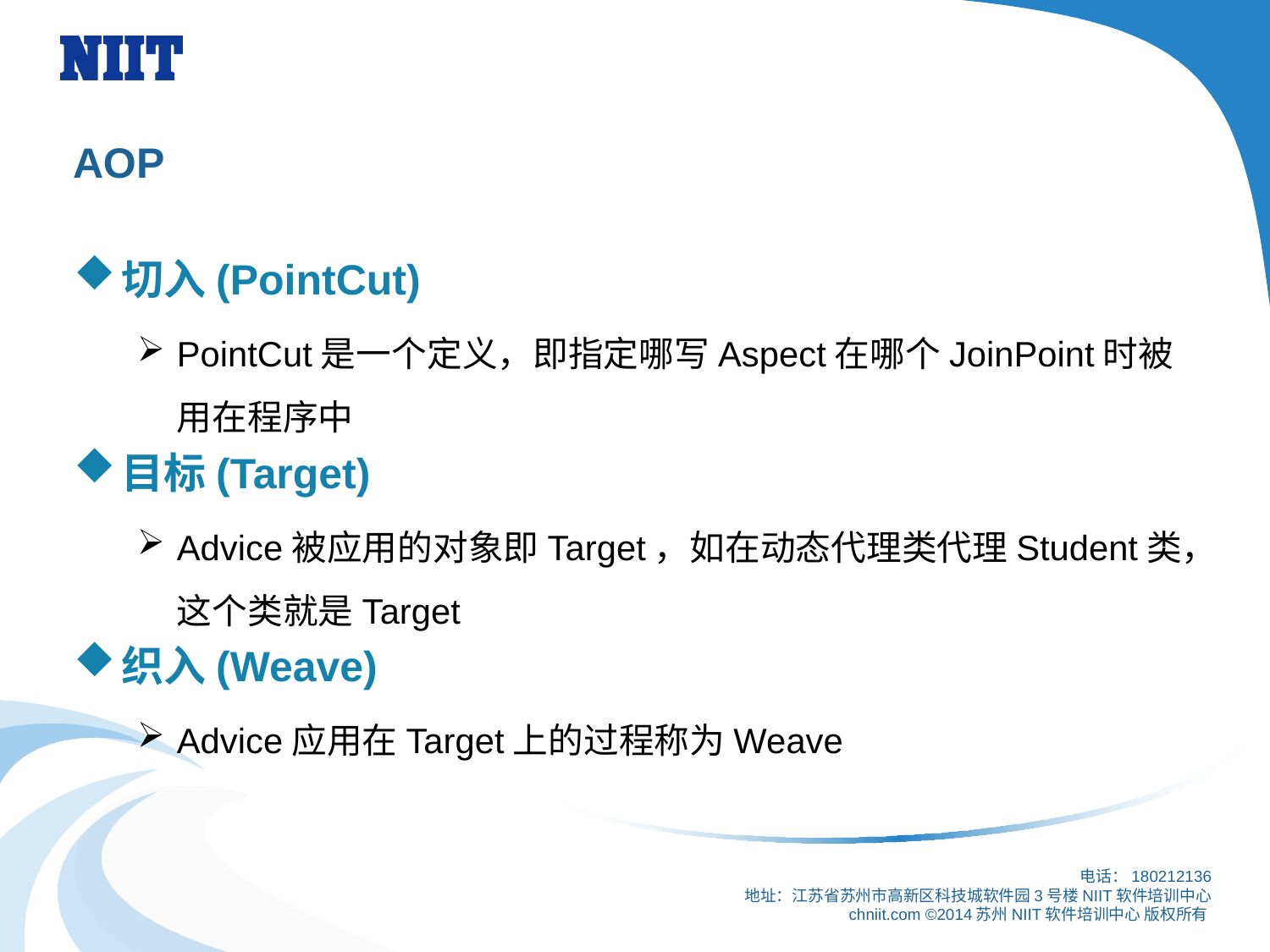

# AOP
切入(PointCut)
PointCut是一个定义，即指定哪写Aspect在哪个JoinPoint时被用在程序中
目标(Target)
Advice被应用的对象即Target，如在动态代理类代理Student类，这个类就是Target
织入(Weave)
Advice应用在Target上的过程称为Weave